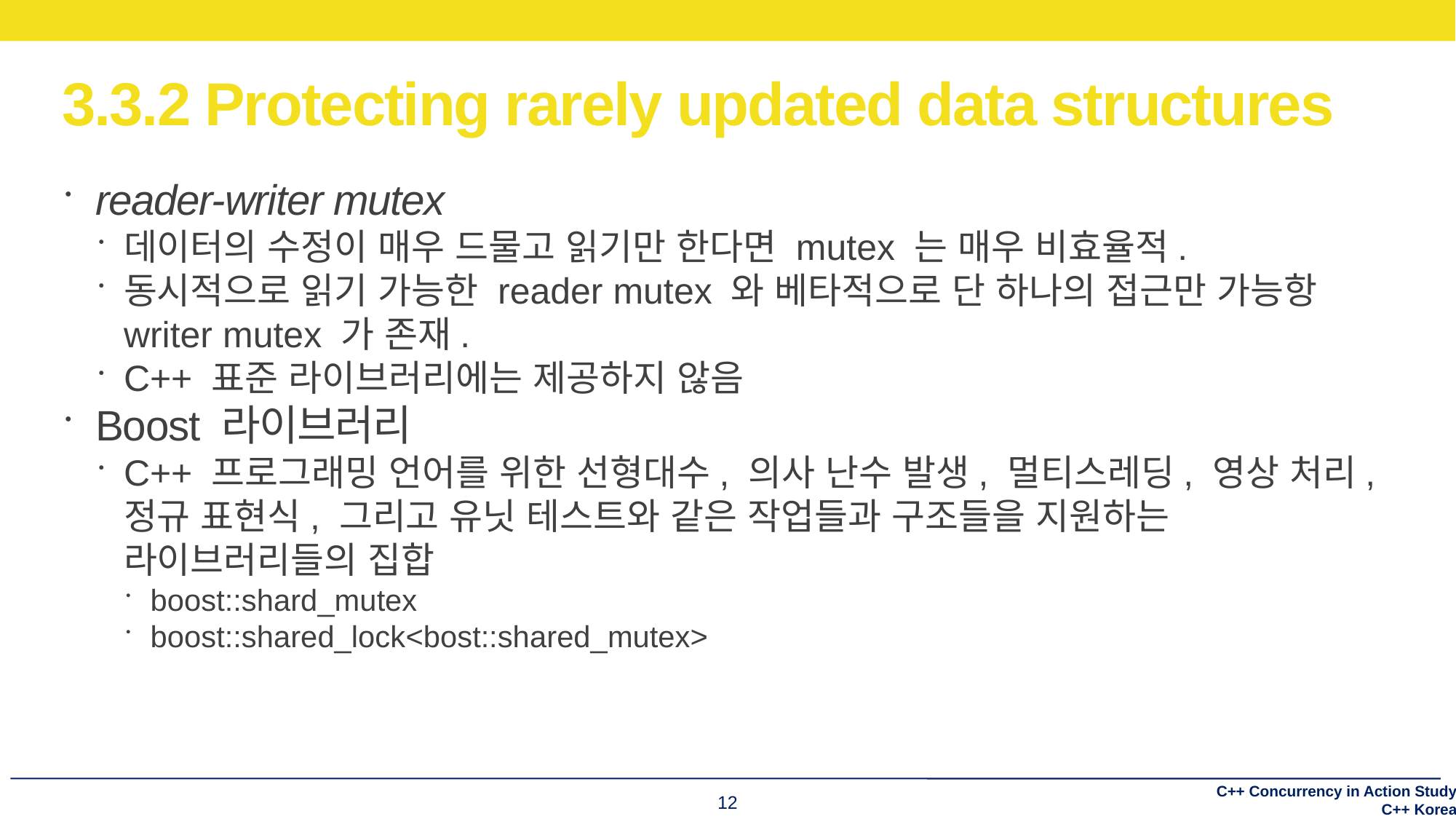

3.3.2 Protecting rarely updated data structures
reader-writer mutex
데이터의 수정이 매우 드물고 읽기만 한다면 mutex 는 매우 비효율적.
동시적으로 읽기 가능한 reader mutex 와 베타적으로 단 하나의 접근만 가능항 writer mutex 가 존재.
C++ 표준 라이브러리에는 제공하지 않음
Boost 라이브러리
C++ 프로그래밍 언어를 위한 선형대수, 의사 난수 발생, 멀티스레딩, 영상 처리, 정규 표현식, 그리고 유닛 테스트와 같은 작업들과 구조들을 지원하는 라이브러리들의 집합
boost::shard_mutex
boost::shared_lock<bost::shared_mutex>

12